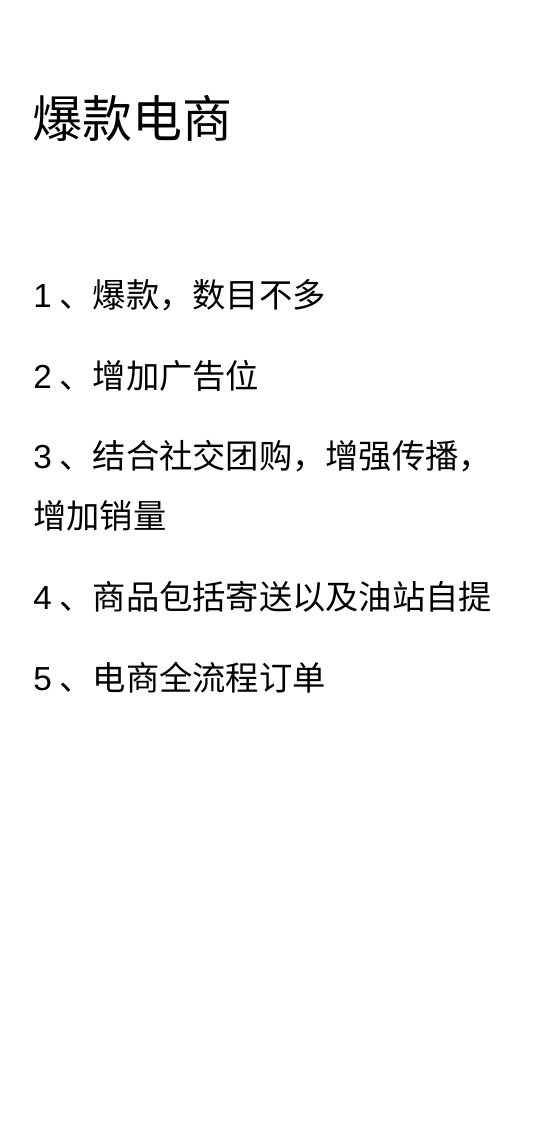

爆款电商
1、爆款，数目不多
2、增加广告位
3、结合社交团购，增强传播，增加销量
4、商品包括寄送以及油站自提
5、电商全流程订单